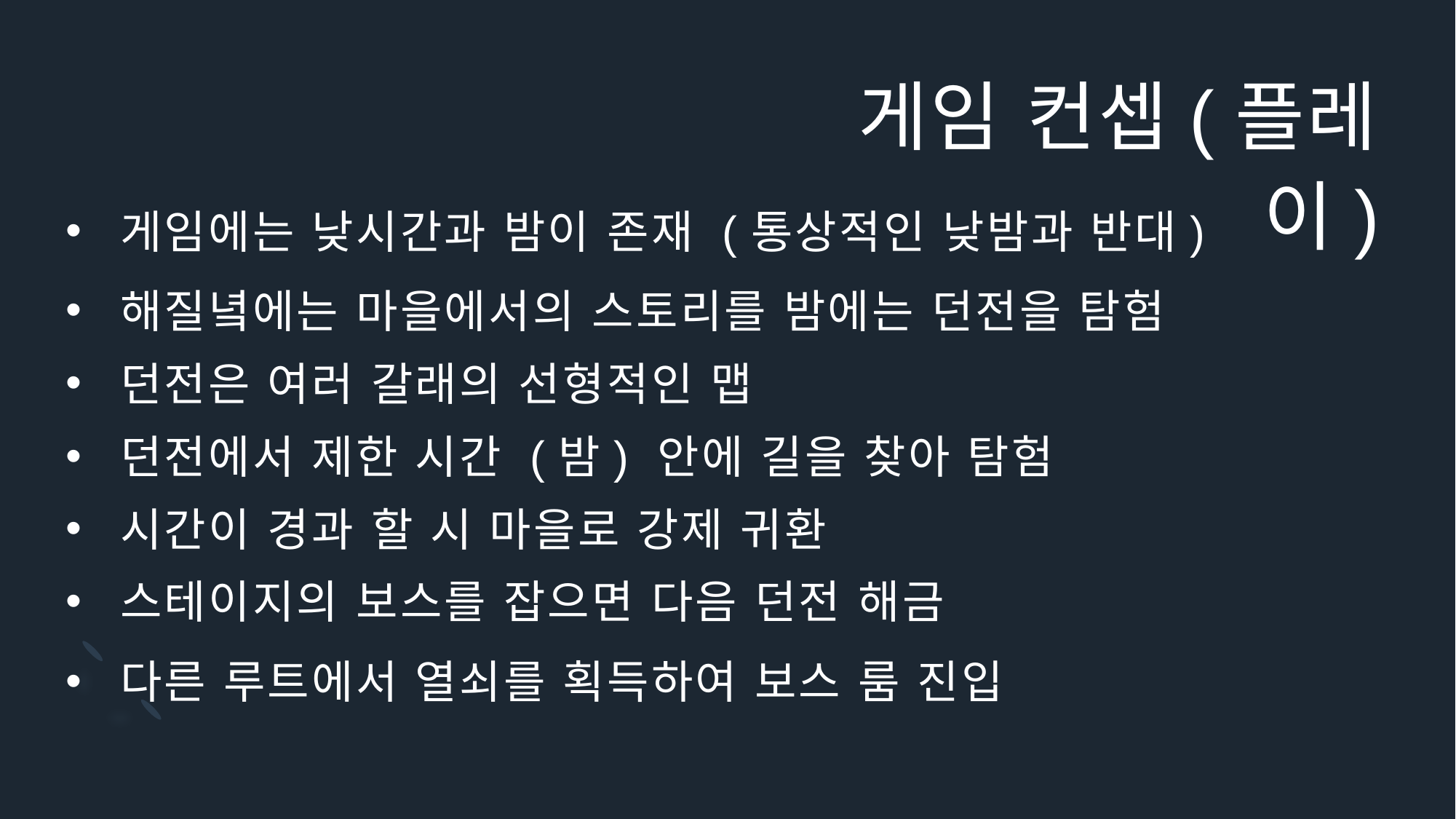

게임 컨셉(플레이)
게임에는 낮시간과 밤이 존재 (통상적인 낮밤과 반대)
해질녘에는 마을에서의 스토리를 밤에는 던전을 탐험
던전은 여러 갈래의 선형적인 맵
던전에서 제한 시간 (밤) 안에 길을 찾아 탐험
시간이 경과 할 시 마을로 강제 귀환
스테이지의 보스를 잡으면 다음 던전 해금
다른 루트에서 열쇠를 획득하여 보스 룸 진입